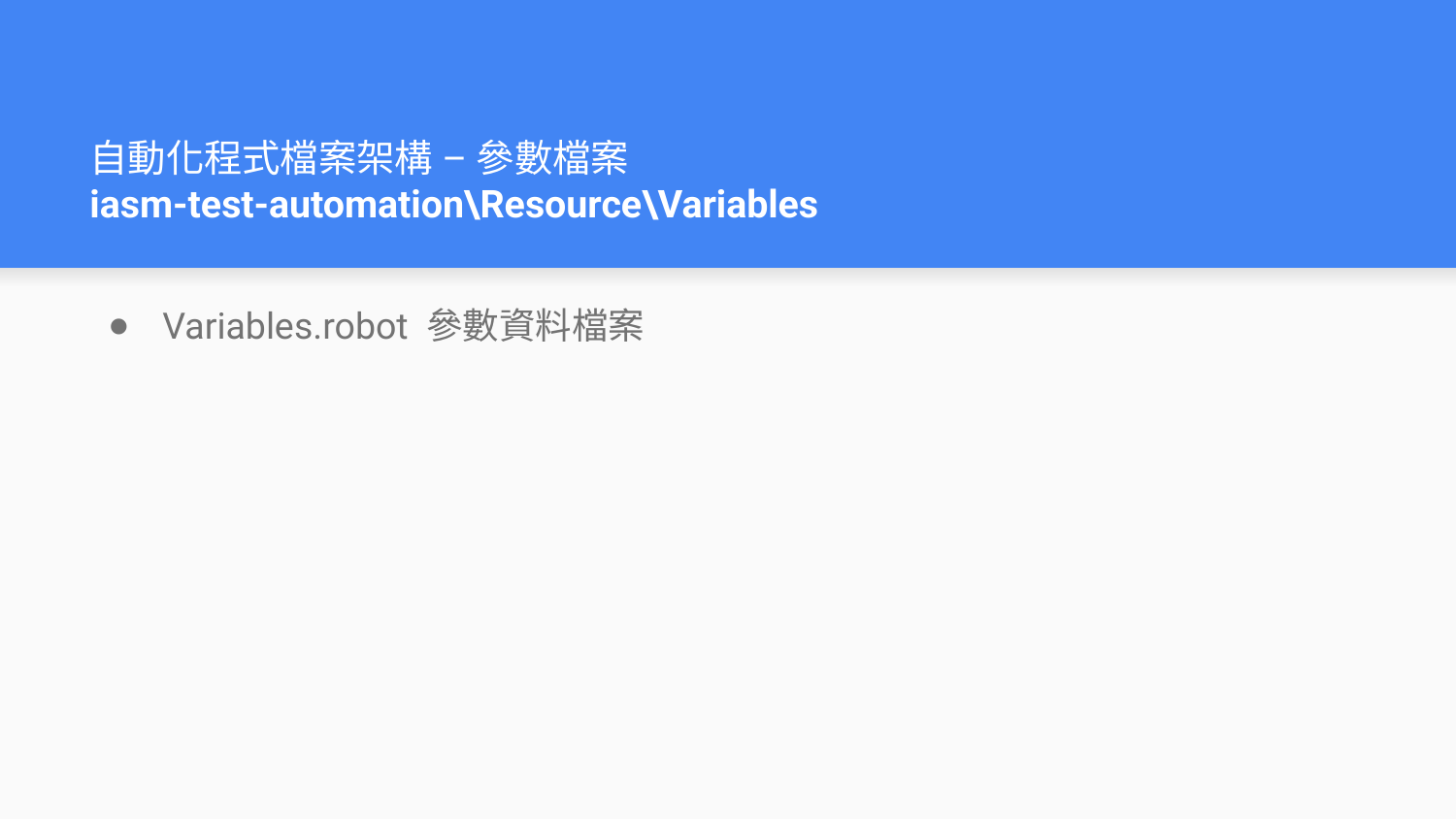

# 自動化程式檔案架構 – 參數檔案 iasm-test-automation\Resource\Variables
Variables.robot 參數資料檔案